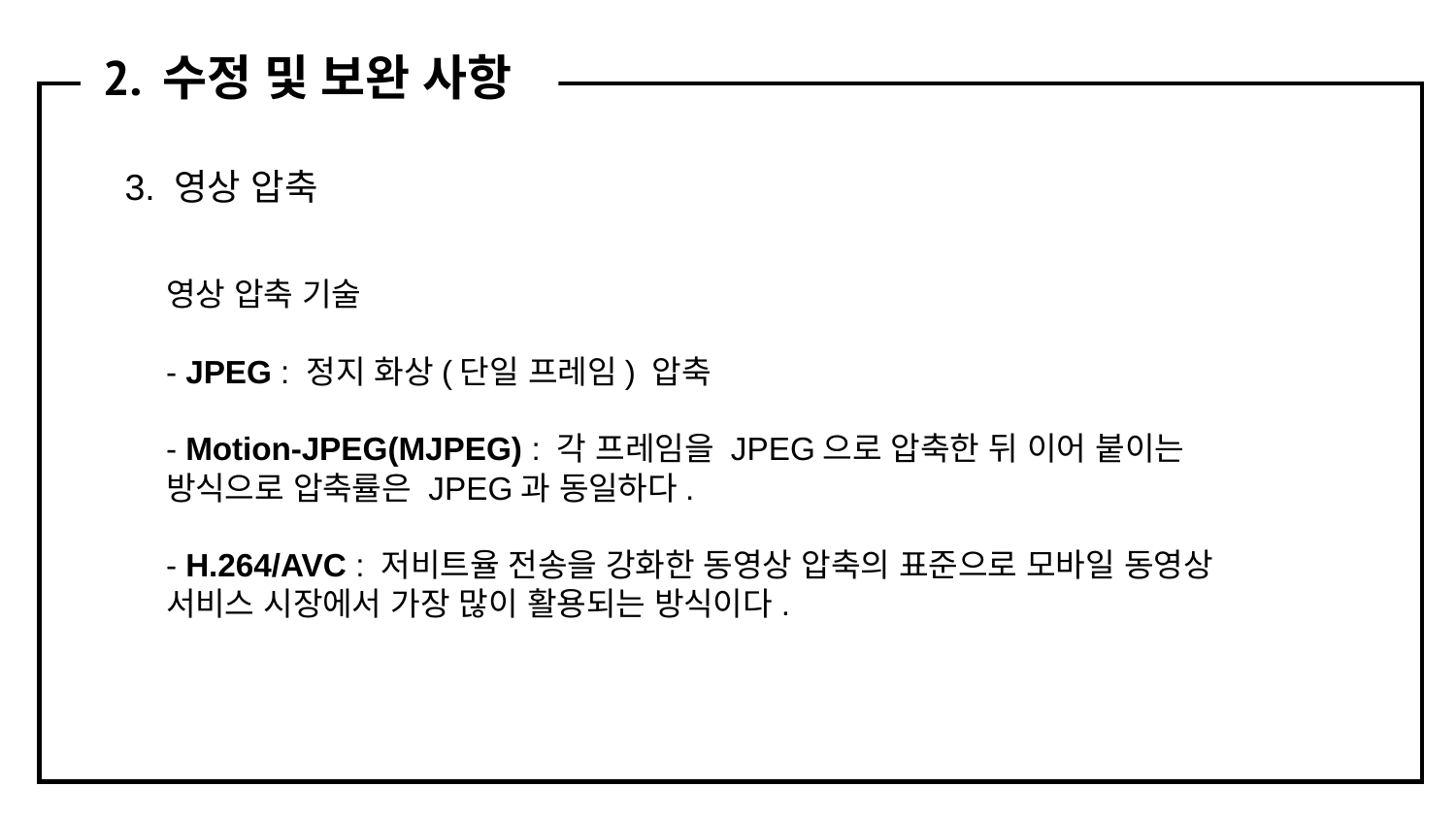

2. 수정 및 보완 사항

3. 영상 압축
영상 압축 기술

- JPEG : 정지 화상(단일 프레임) 압축

- Motion-JPEG(MJPEG) : 각 프레임을 JPEG으로 압축한 뒤 이어 붙이는 방식으로 압축률은 JPEG과 동일하다.

- H.264/AVC : 저비트율 전송을 강화한 동영상 압축의 표준으로 모바일 동영상 서비스 시장에서 가장 많이 활용되는 방식이다.